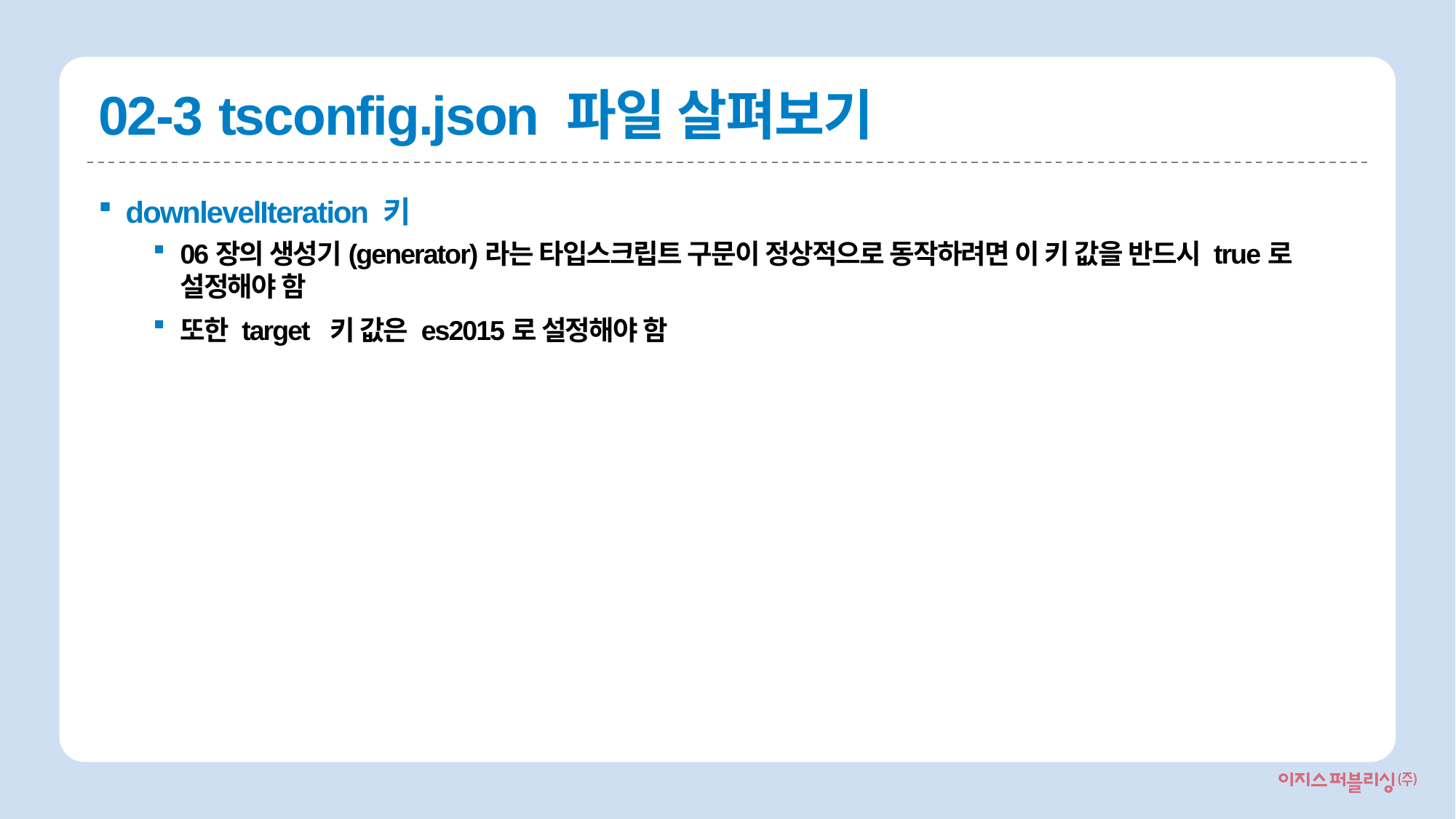

# 02-3 tsconfig.json 파일 살펴보기
downlevelIteration 키
06장의 생성기(generator)라는 타입스크립트 구문이 정상적으로 동작하려면 이 키 값을 반드시 true로 설정해야 함
또한 target  키 값은 es2015로 설정해야 함